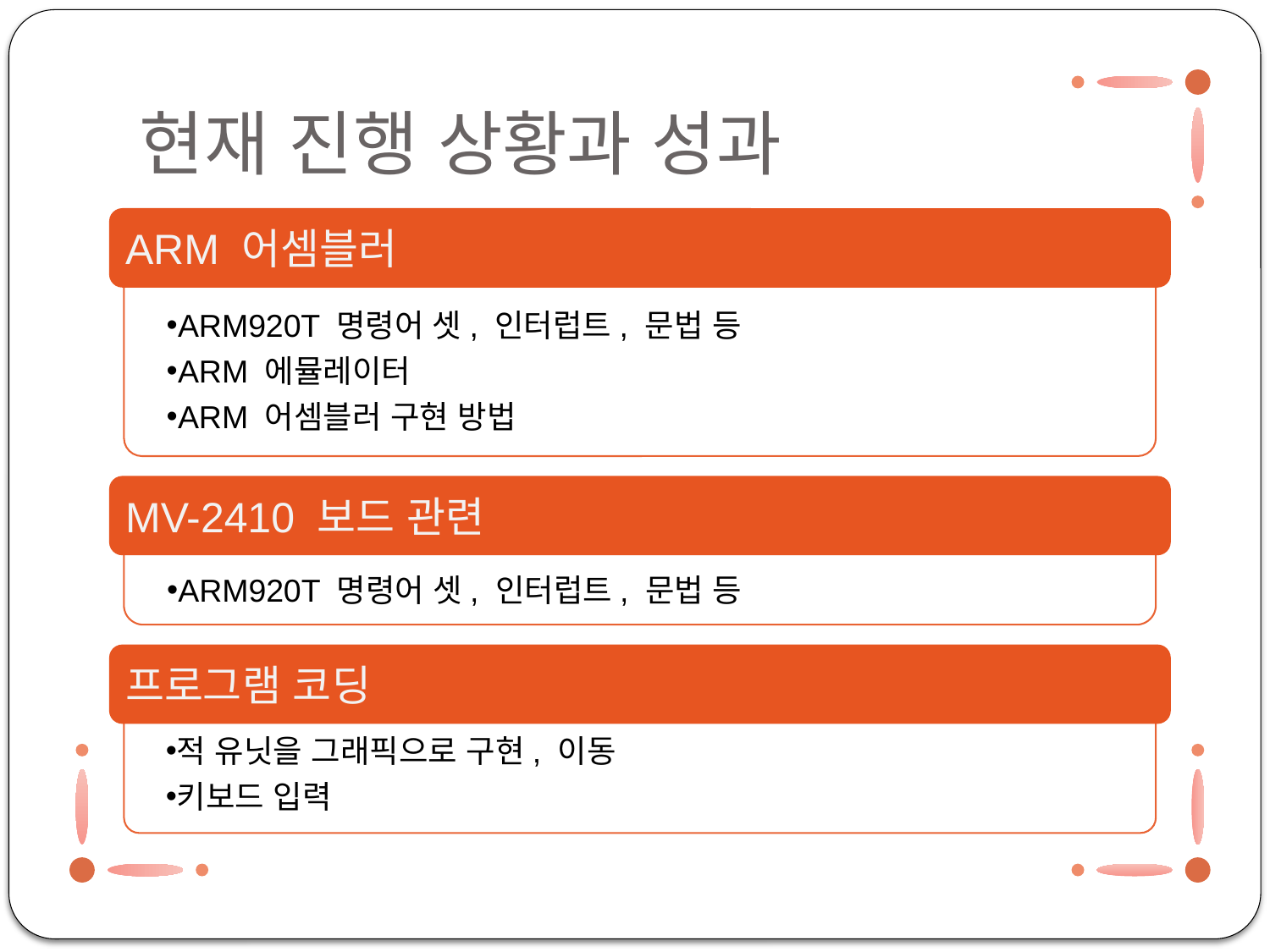

# 현재 진행 상황과 성과
ARM 어셈블러

ARM920T 명령어 셋, 인터럽트, 문법 등
ARM 에뮬레이터
ARM 어셈블러 구현 방법
MV-2410 보드 관련

ARM920T 명령어 셋, 인터럽트, 문법 등
프로그램 코딩

적 유닛을 그래픽으로 구현, 이동
키보드 입력